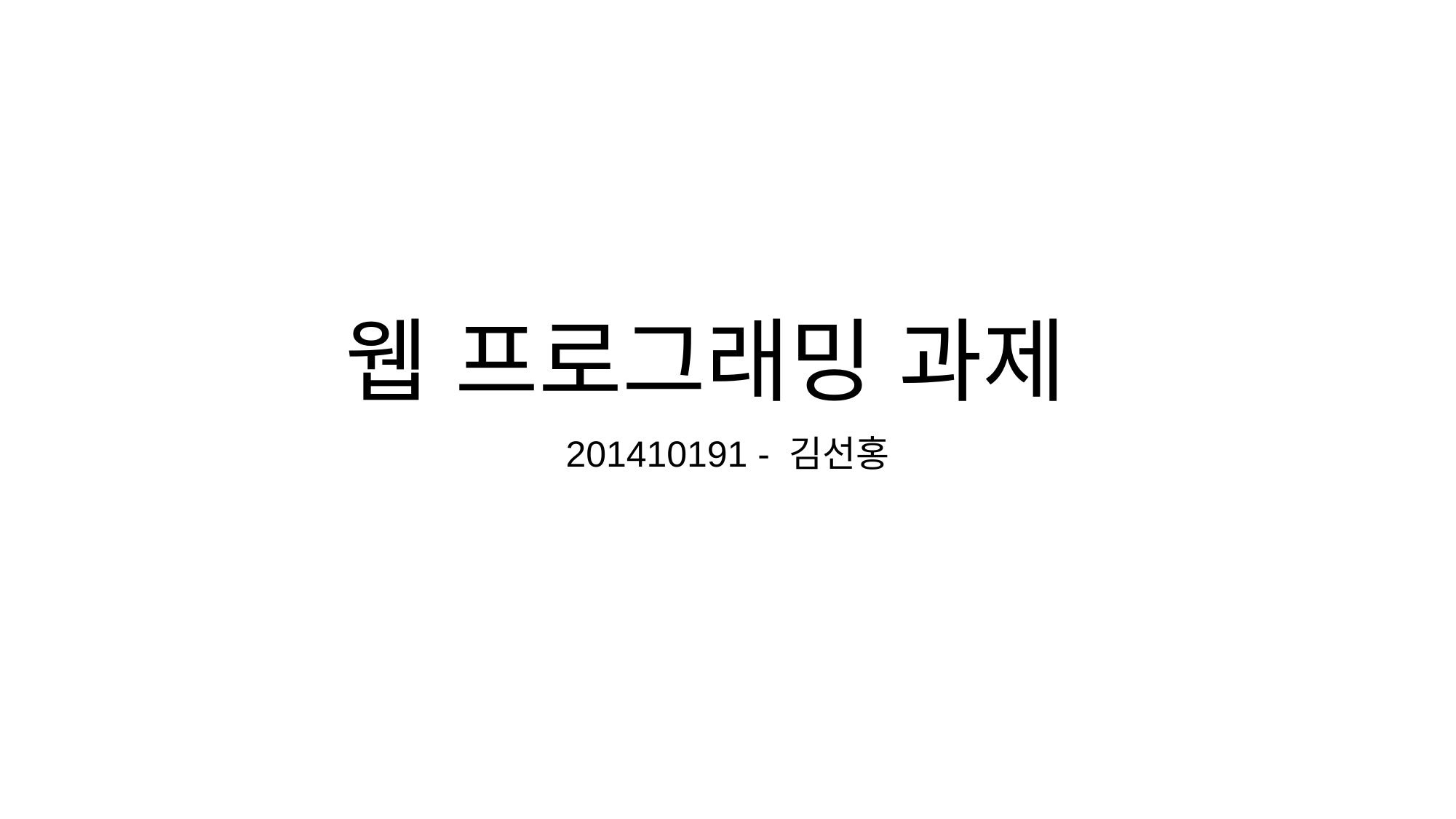

# 웹 프로그래밍 과제
201410191 - 김선홍